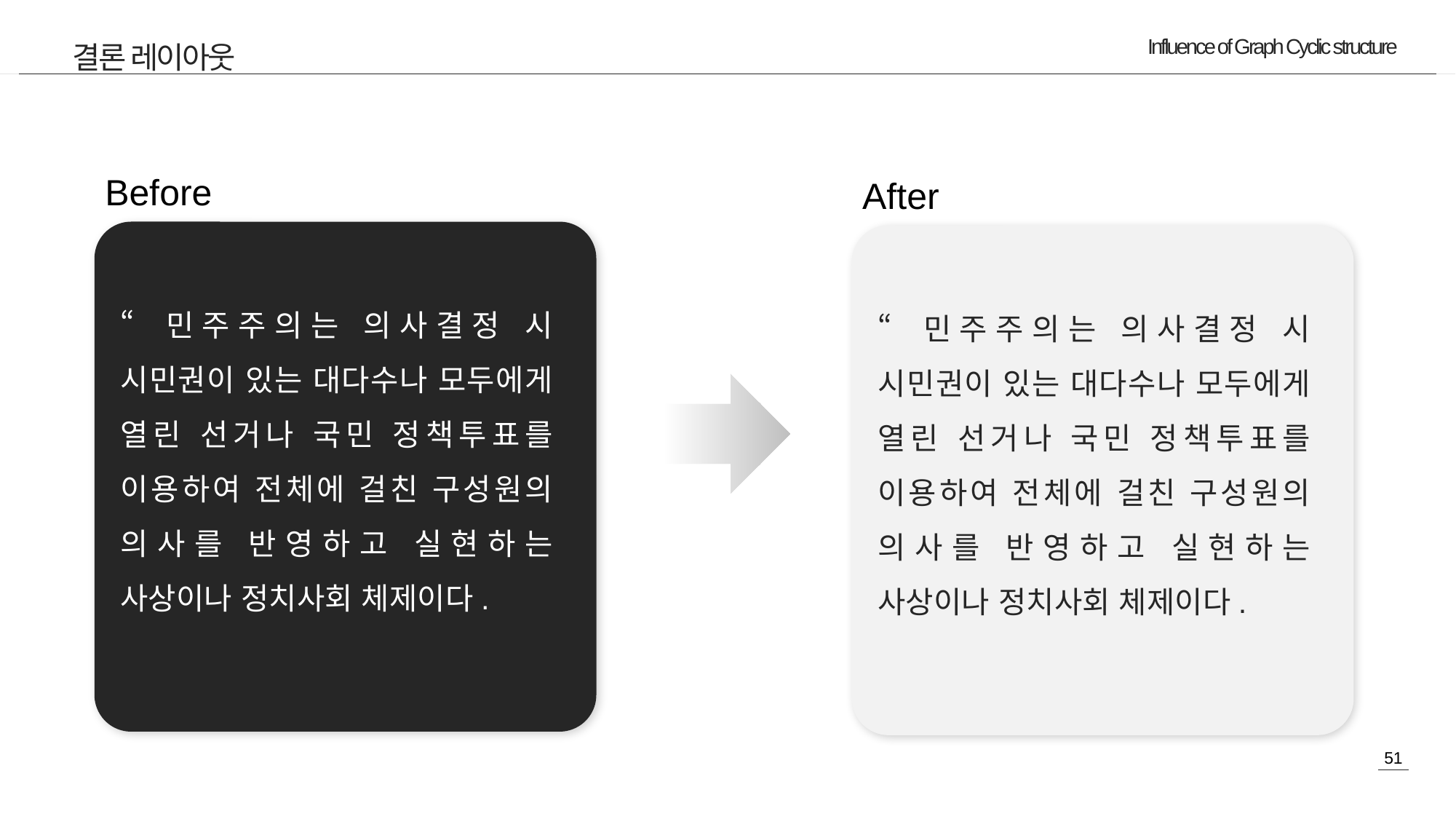

결론 레이아웃
Before

“민주주의는 의사결정 시 시민권이 있는 대다수나 모두에게 열린 선거나 국민 정책투표를 이용하여 전체에 걸친 구성원의 의사를 반영하고 실현하는 사상이나 정치사회 체제이다.
After

“민주주의는 의사결정 시 시민권이 있는 대다수나 모두에게 열린 선거나 국민 정책투표를 이용하여 전체에 걸친 구성원의 의사를 반영하고 실현하는 사상이나 정치사회 체제이다.